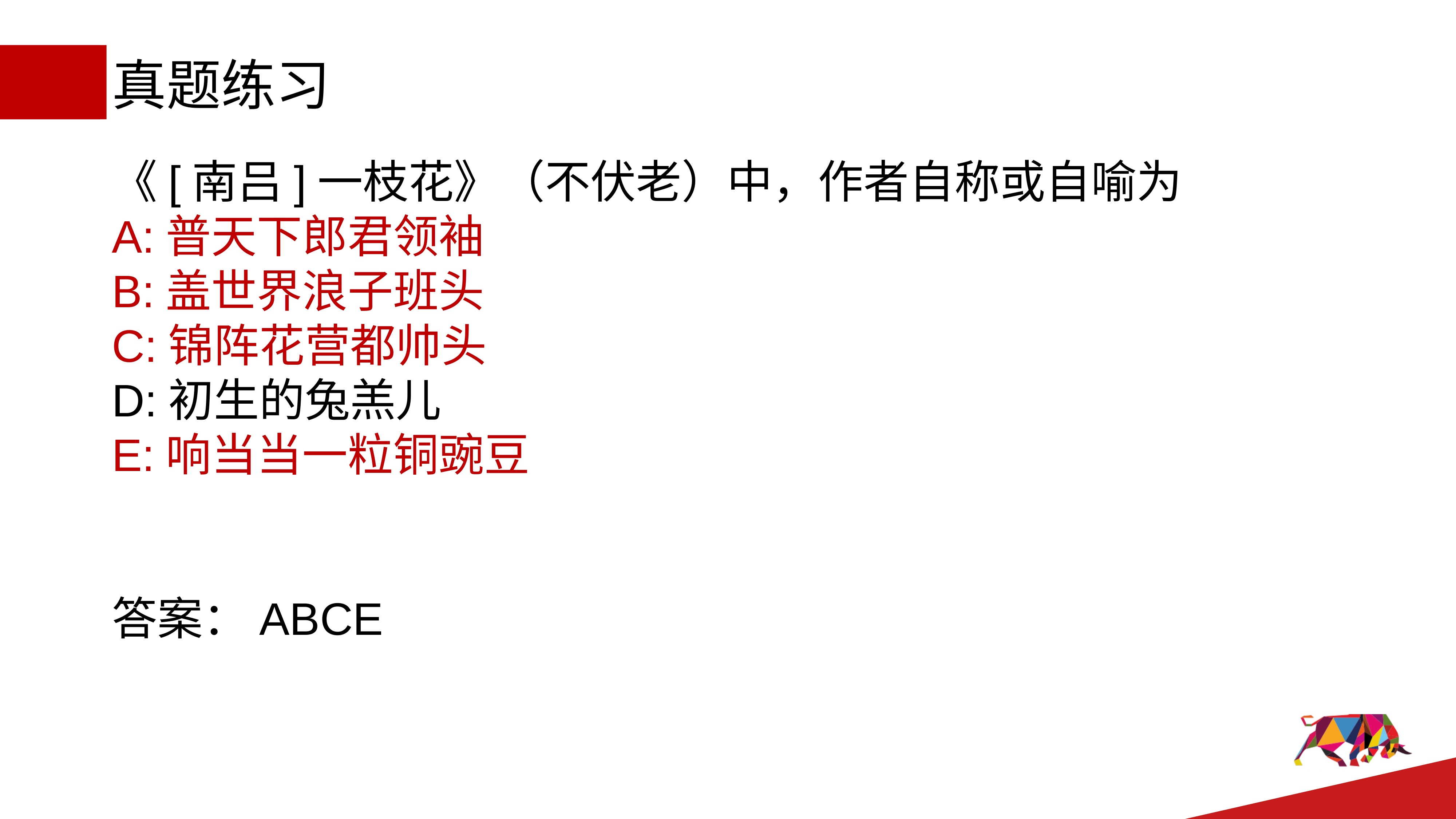

# 真题练习
《[南吕]一枝花》（不伏老）中，作者自称或自喻为
A:普天下郎君领袖
B:盖世界浪子班头
C:锦阵花营都帅头
D:初生的兔羔儿
E:响当当一粒铜豌豆

答案：ABCE